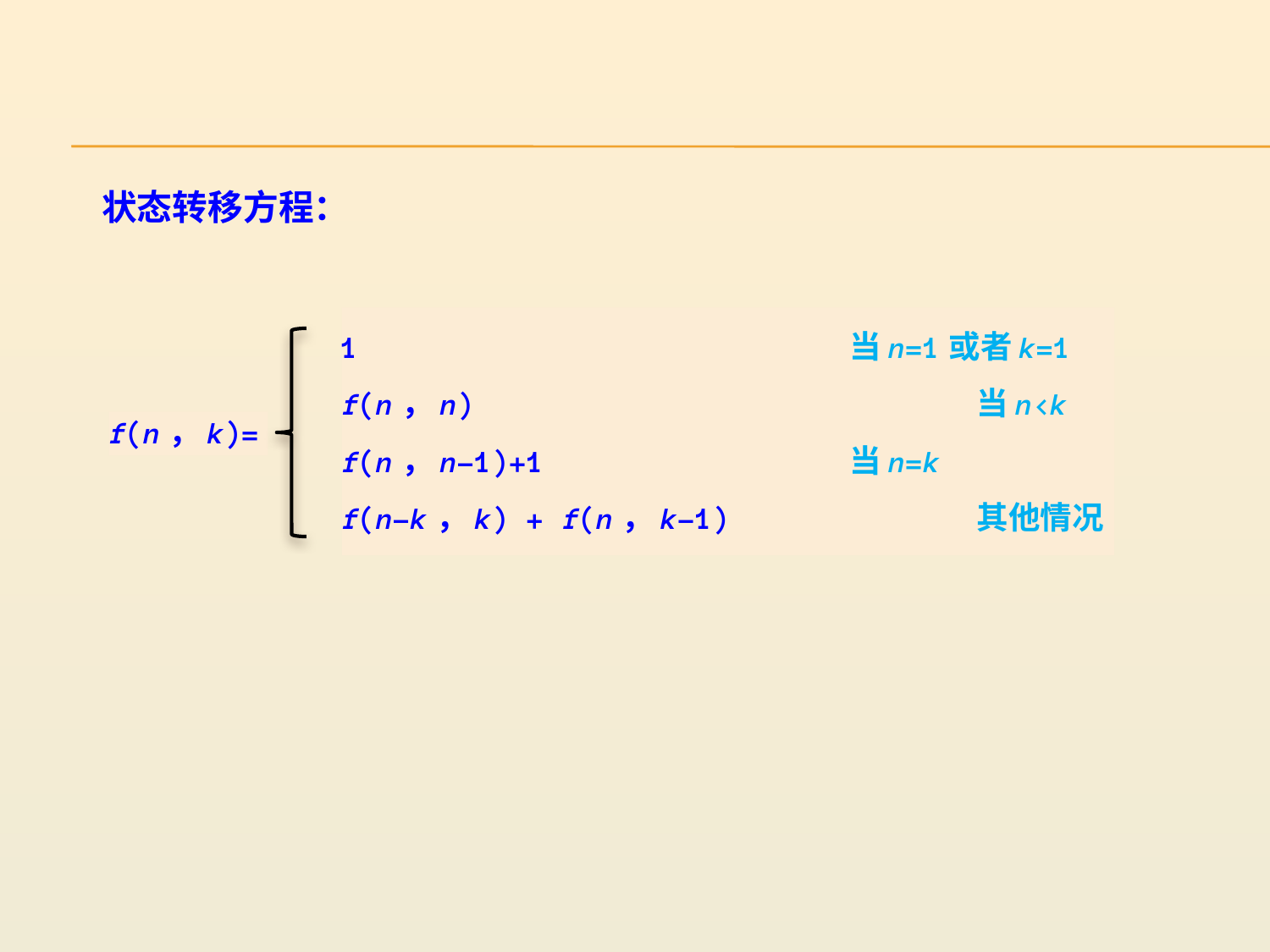

状态转移方程：

1				当n=1或者k=1
f(n，n)				当n<k
f(n，n-1)+1			当n=k
f(n-k，k) + f(n，k-1)		其他情况
f(n，k)=